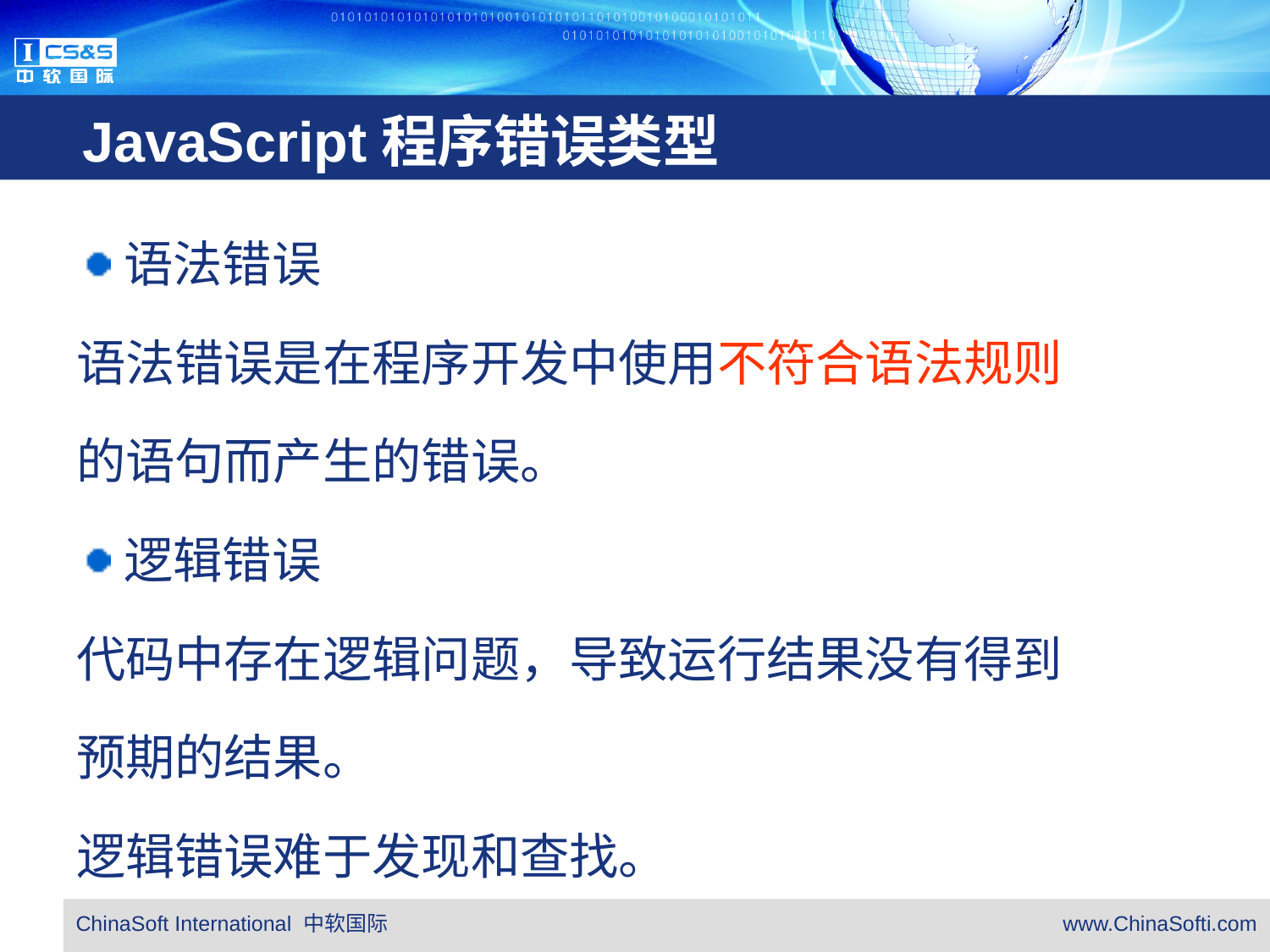

# JavaScript程序错误类型
语法错误
语法错误是在程序开发中使用不符合语法规则
的语句而产生的错误。
逻辑错误
代码中存在逻辑问题，导致运行结果没有得到
预期的结果。
逻辑错误难于发现和查找。